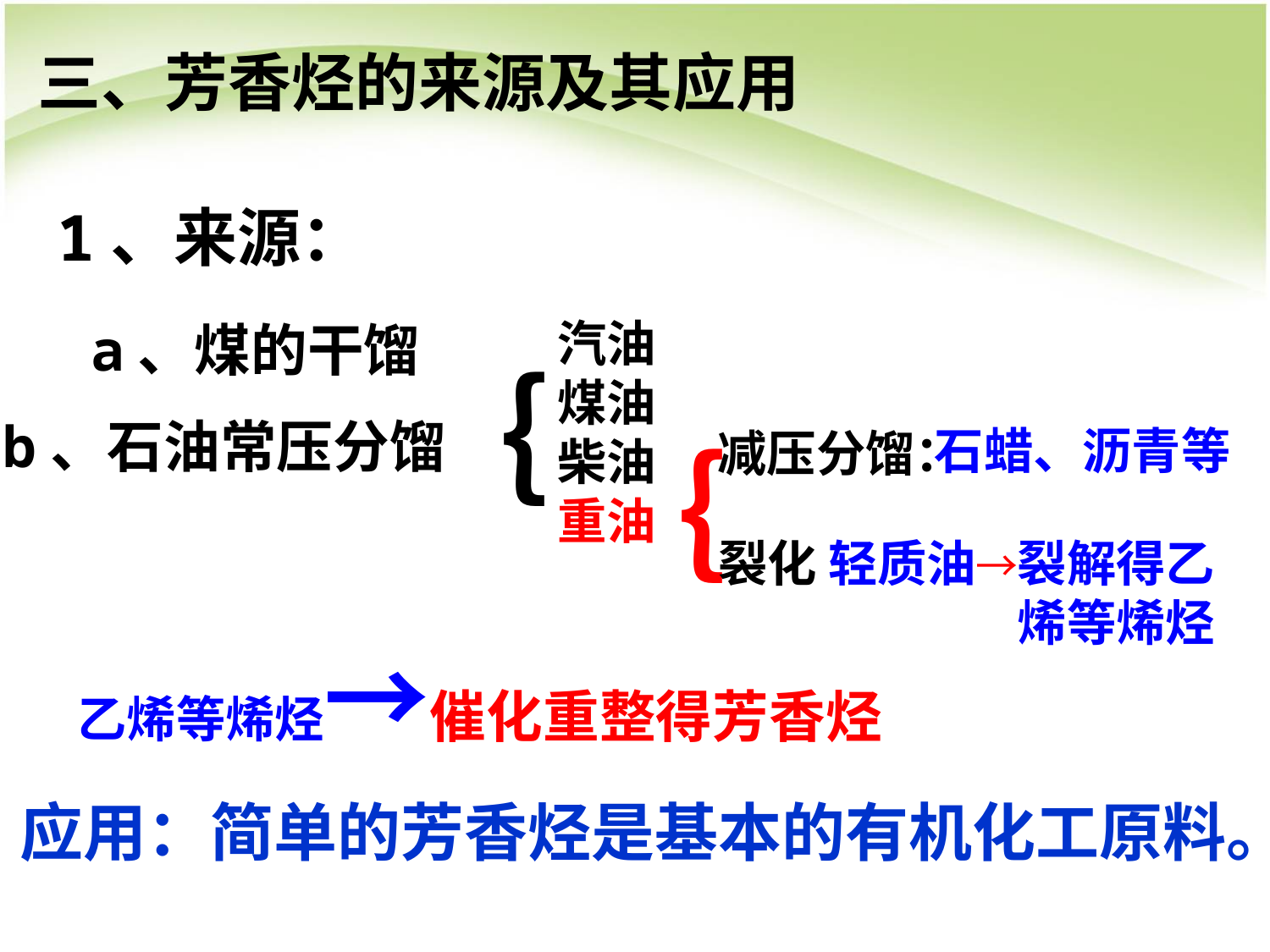

三、芳香烃的来源及其应用
1、来源：
汽油
煤油
柴油
重油
    a、煤的干馏
    b、石油常压分馏
｛
石蜡、沥青等
减压分馏：
｛
裂化
轻质油→
裂解得乙烯等烯烃
乙烯等烯烃→催化重整得芳香烃
应用：简单的芳香烃是基本的有机化工原料。